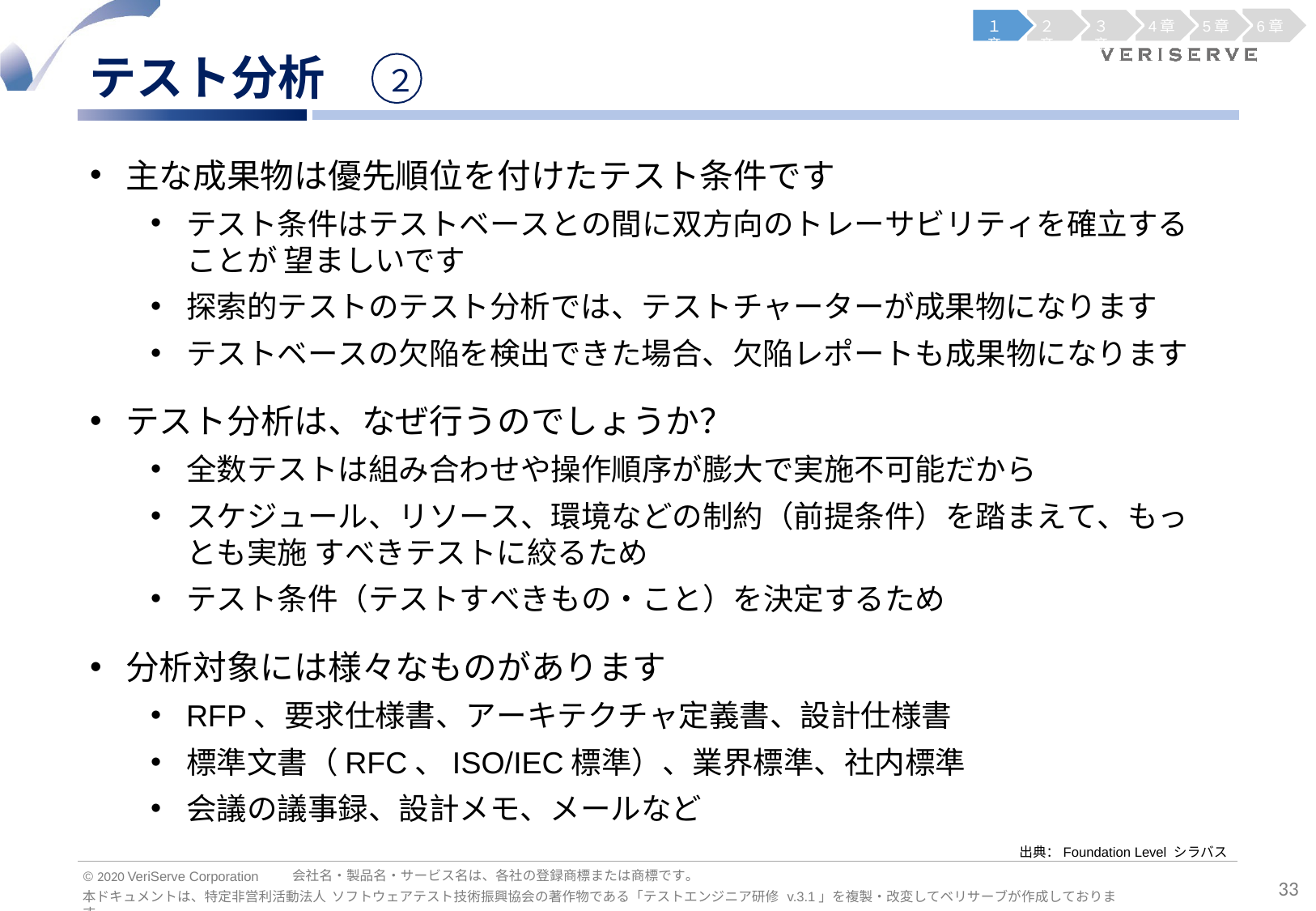

１章
２章
３章
4章
5章
6章
テスト分析

２
主な成果物は優先順位を付けたテスト条件です
テスト条件はテストベースとの間に双方向のトレーサビリティを確立することが 望ましいです
探索的テストのテスト分析では、テストチャーターが成果物になります
テストベースの欠陥を検出できた場合、欠陥レポートも成果物になります

テスト分析は、なぜ行うのでしょうか？
全数テストは組み合わせや操作順序が膨大で実施不可能だから
スケジュール、リソース、環境などの制約（前提条件）を踏まえて、もっとも実施 すべきテストに絞るため
テスト条件（テストすべきもの・こと）を決定するため

分析対象には様々なものがあります
RFP、要求仕様書、アーキテクチャ定義書、設計仕様書
標準文書（RFC、ISO/IEC標準）、業界標準、社内標準
会議の議事録、設計メモ、メールなど
出典：Foundation Level シラバス
会社名・製品名・サービス名は、各社の登録商標または商標です。
© 2020 VeriServe Corporation
33
本ドキュメントは、特定非営利活動法人 ソフトウェアテスト技術振興協会の著作物である「テストエンジニア研修 v.3.1」を複製・改変してベリサーブが作成しております。